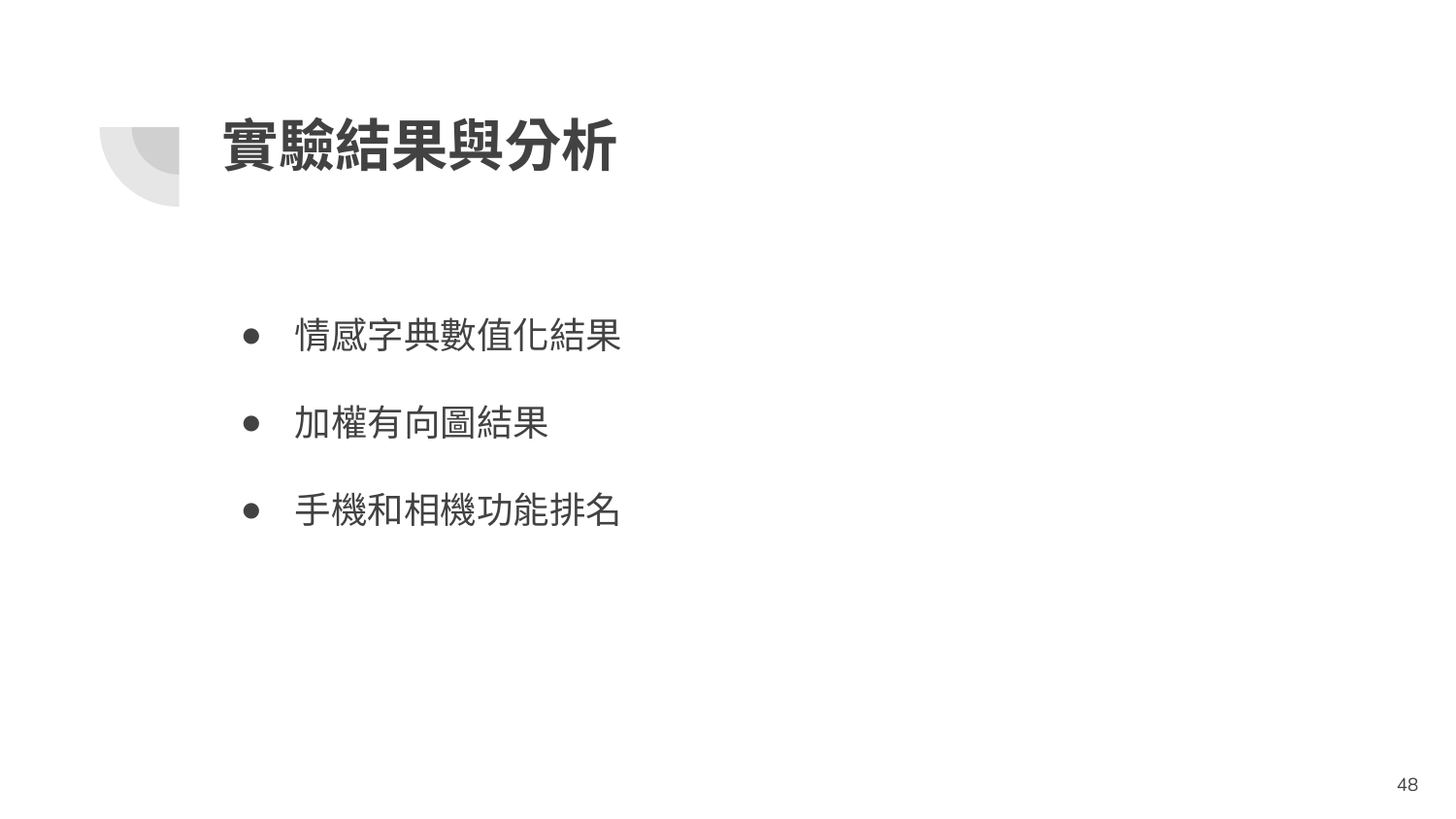

# 實驗結果與分析
情感字典數值化結果
加權有向圖結果
手機和相機功能排名
48